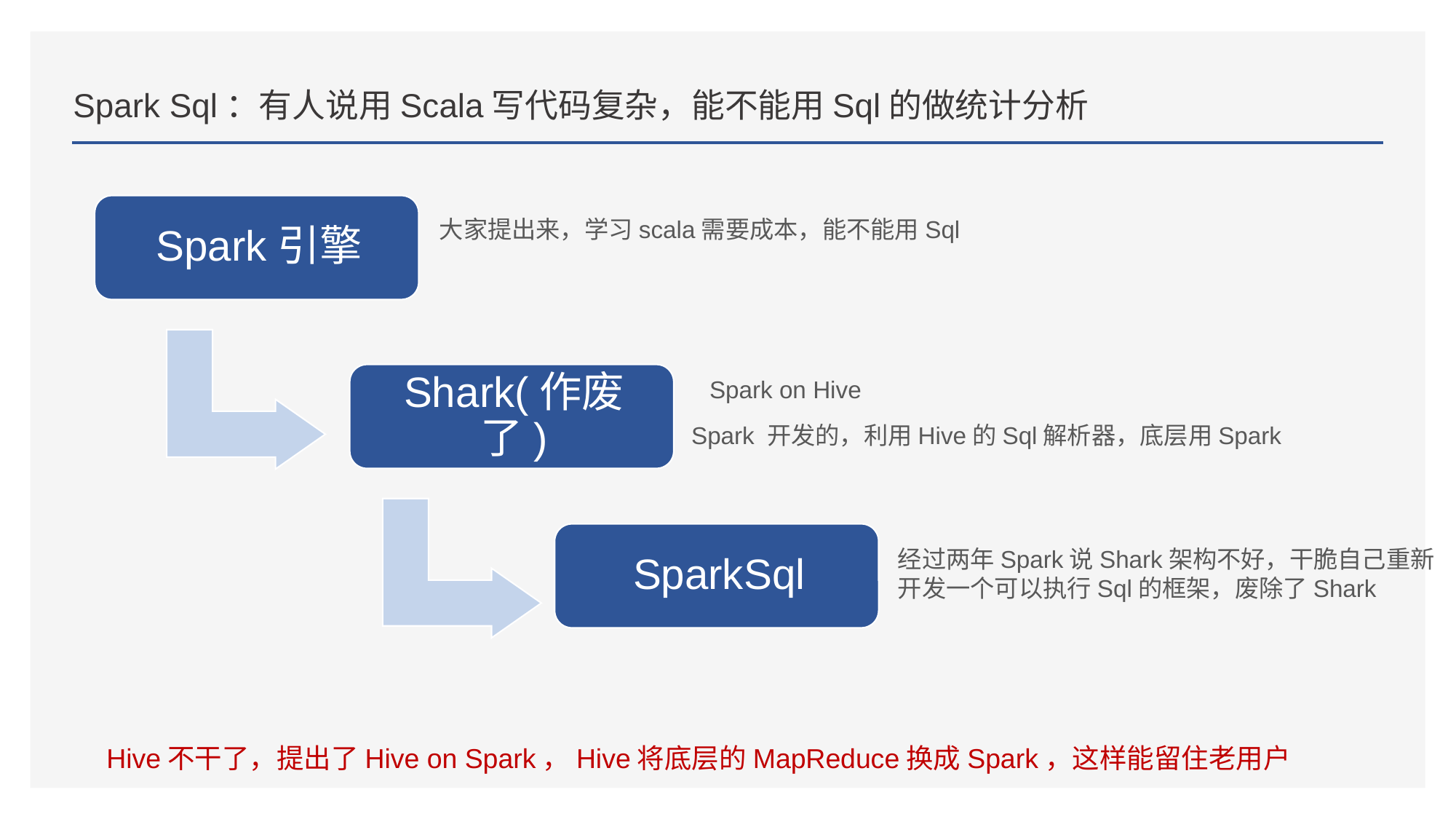

# Spark Sql：有人说用Scala写代码复杂，能不能用Sql的做统计分析
Spark引擎
Shark(作废了)
SparkSql
大家提出来，学习scala需要成本，能不能用Sql
Spark on Hive
Spark 开发的，利用Hive的Sql解析器，底层用Spark
经过两年Spark说Shark架构不好，干脆自己重新
开发一个可以执行Sql的框架，废除了Shark
Hive不干了，提出了Hive on Spark，Hive将底层的MapReduce换成Spark，这样能留住老用户